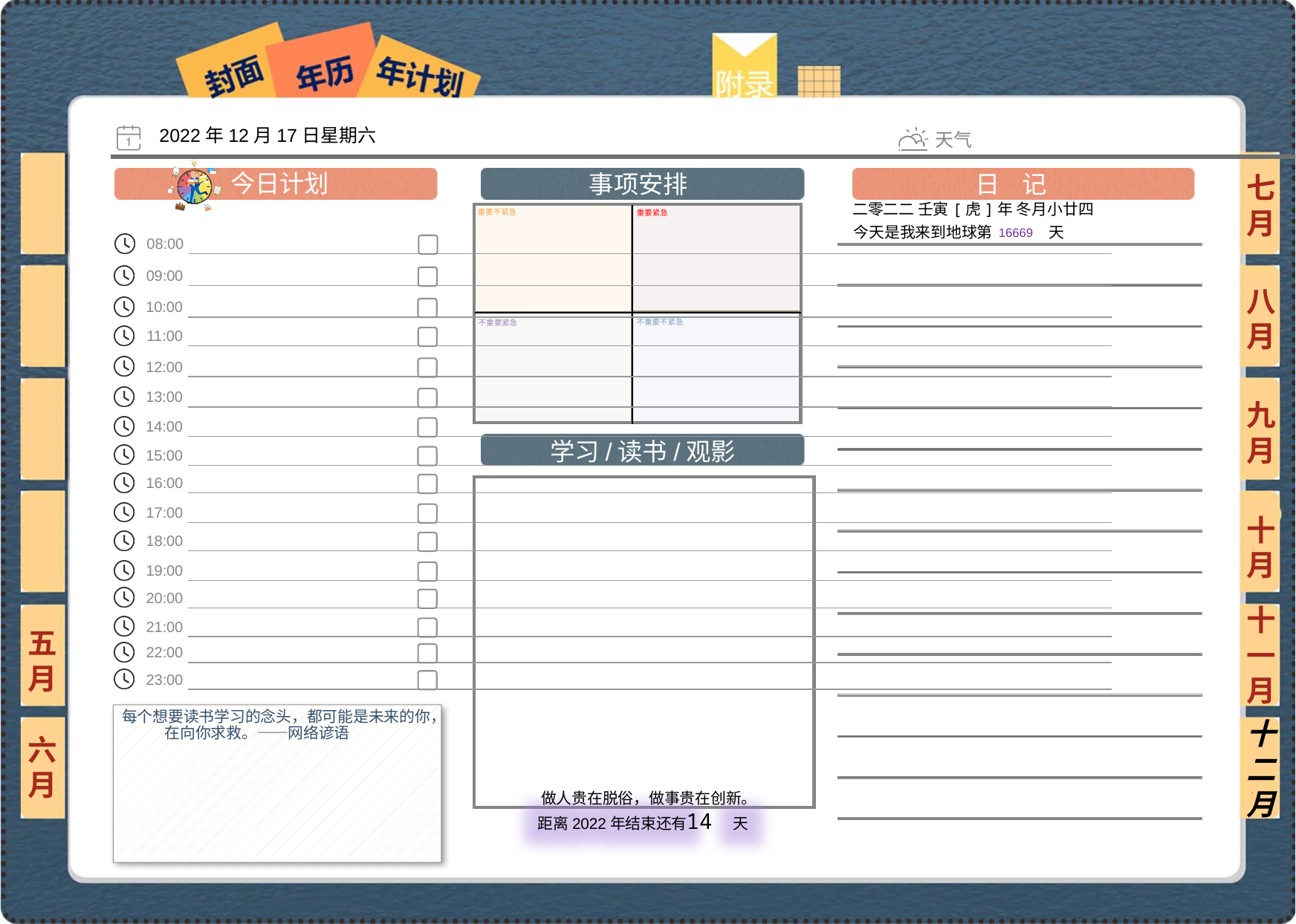

2022年12月17日星期六
七月
二零二二 壬寅[虎]年 冬月小廿四
16669
八月
九月
十月
十一月
五月
每个想要读书学习的念头，都可能是未来的你，在向你求救。——网络谚语

六月
十二月
14
 做人贵在脱俗，做事贵在创新。